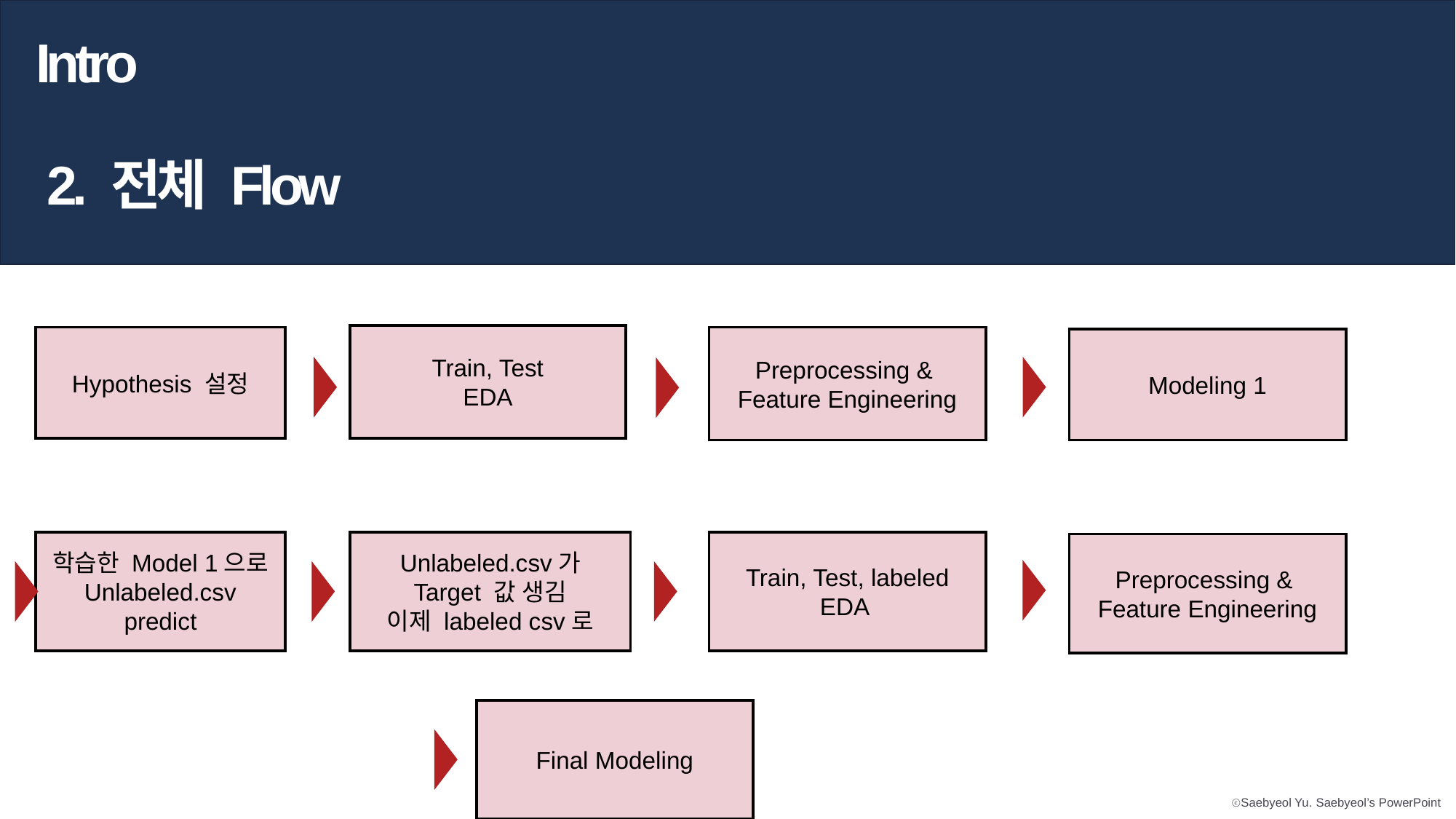

Intro
2. 전체 Flow

Train, Test
EDA
Preprocessing &
Feature Engineering
Hypothesis 설정
Modeling 1

Unlabeled.csv가
Target 값 생김
이제 labeled csv로
Train, Test, labeled
EDA
학습한 Model 1으로
Unlabeled.csv
predict
Preprocessing &
Feature Engineering

Final Modeling